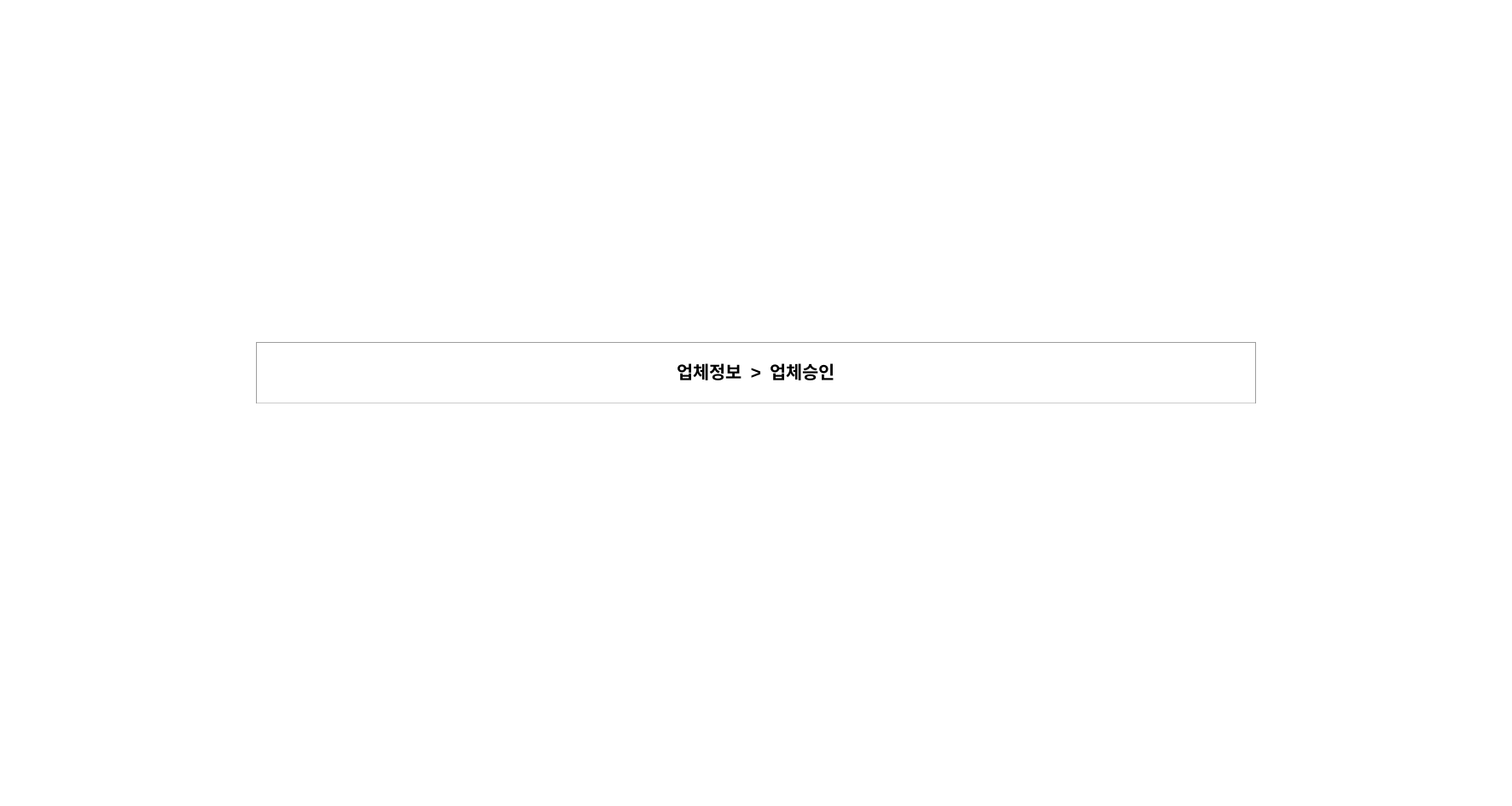

| 업체정보 > 업체승인 |
| --- |